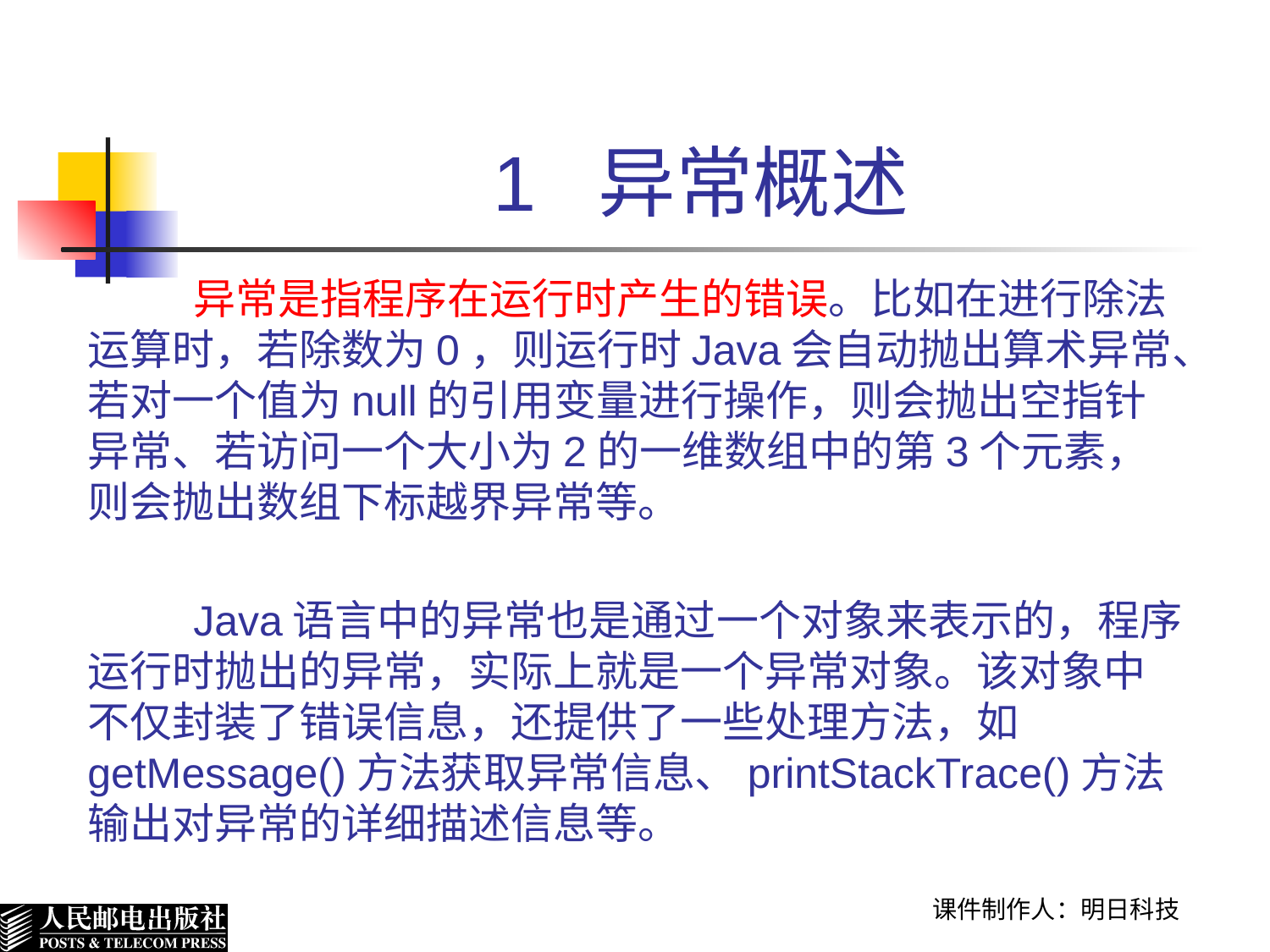

# 1  异常概述
异常是指程序在运行时产生的错误。比如在进行除法运算时，若除数为0，则运行时Java会自动抛出算术异常、若对一个值为null的引用变量进行操作，则会抛出空指针异常、若访问一个大小为2的一维数组中的第3个元素，则会抛出数组下标越界异常等。

Java语言中的异常也是通过一个对象来表示的，程序运行时抛出的异常，实际上就是一个异常对象。该对象中不仅封装了错误信息，还提供了一些处理方法，如getMessage()方法获取异常信息、printStackTrace()方法输出对异常的详细描述信息等。
课件制作人：明日科技